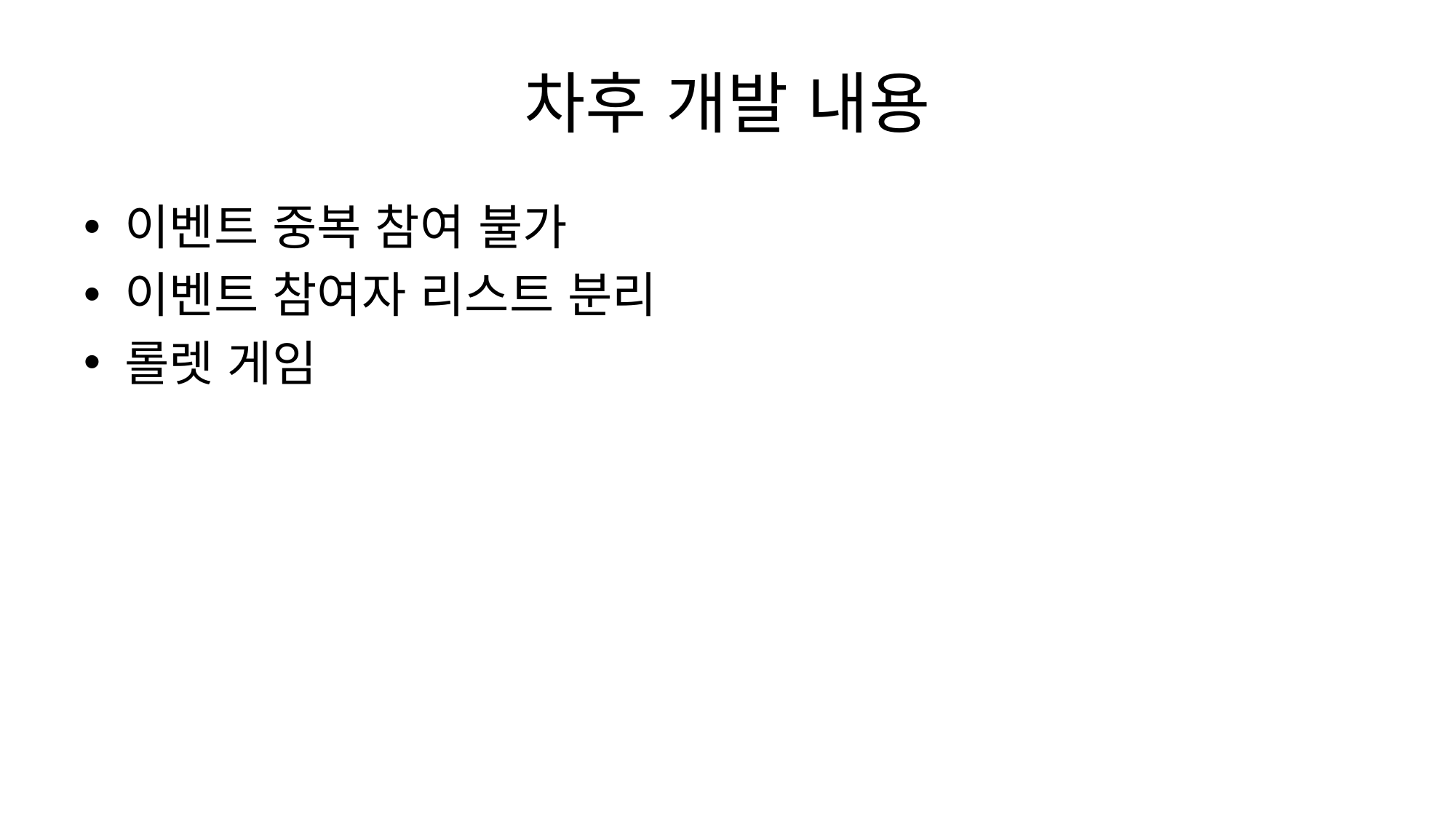

# 차후 개발 내용
이벤트 중복 참여 불가
이벤트 참여자 리스트 분리
롤렛 게임